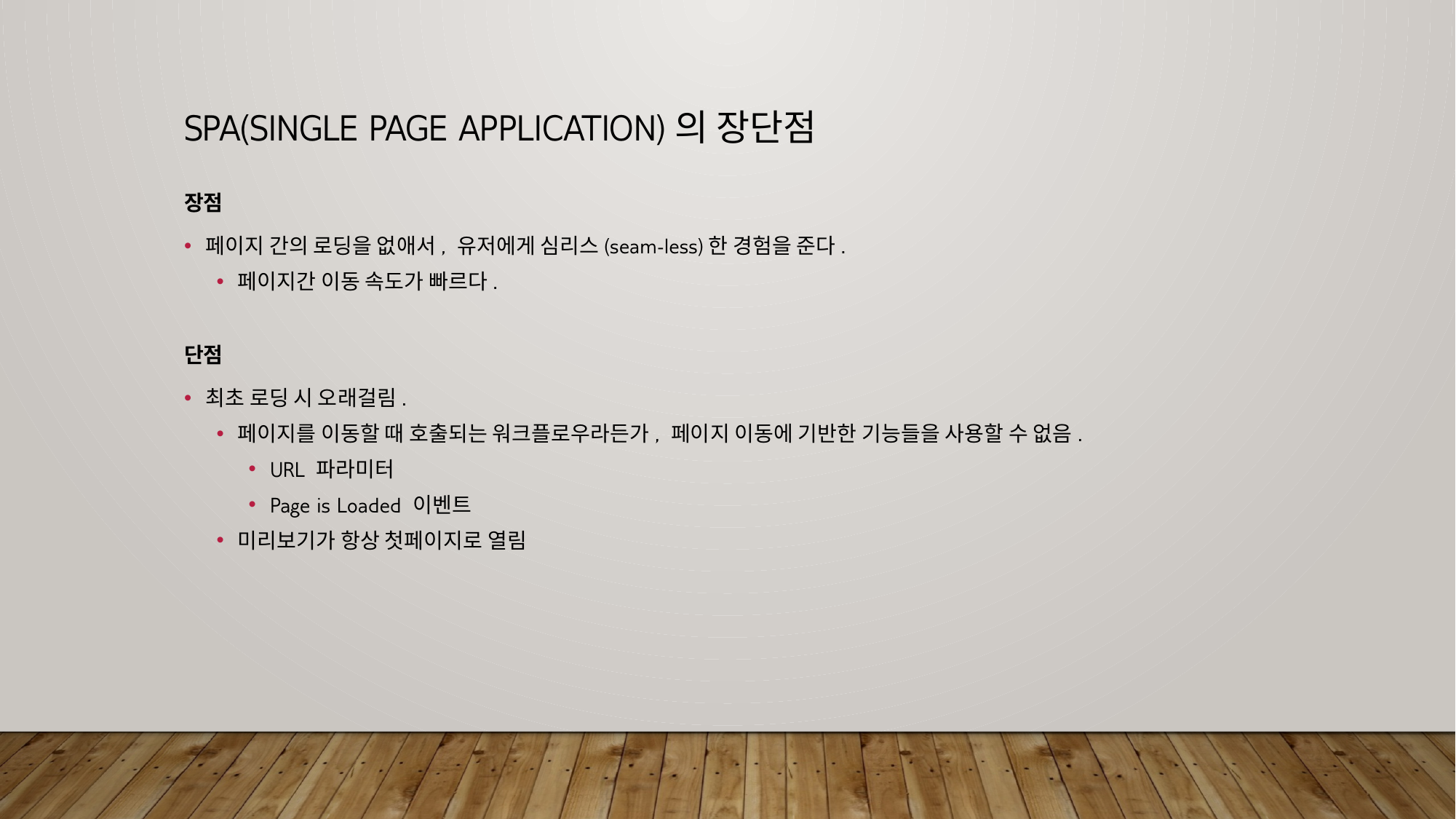

# SPA(Single Page Application)의 장단점
장점
페이지 간의 로딩을 없애서, 유저에게 심리스(seam-less)한 경험을 준다.
페이지간 이동 속도가 빠르다.
단점
최초 로딩 시 오래걸림.
페이지를 이동할 때 호출되는 워크플로우라든가, 페이지 이동에 기반한 기능들을 사용할 수 없음.
URL 파라미터
Page is Loaded 이벤트
미리보기가 항상 첫페이지로 열림